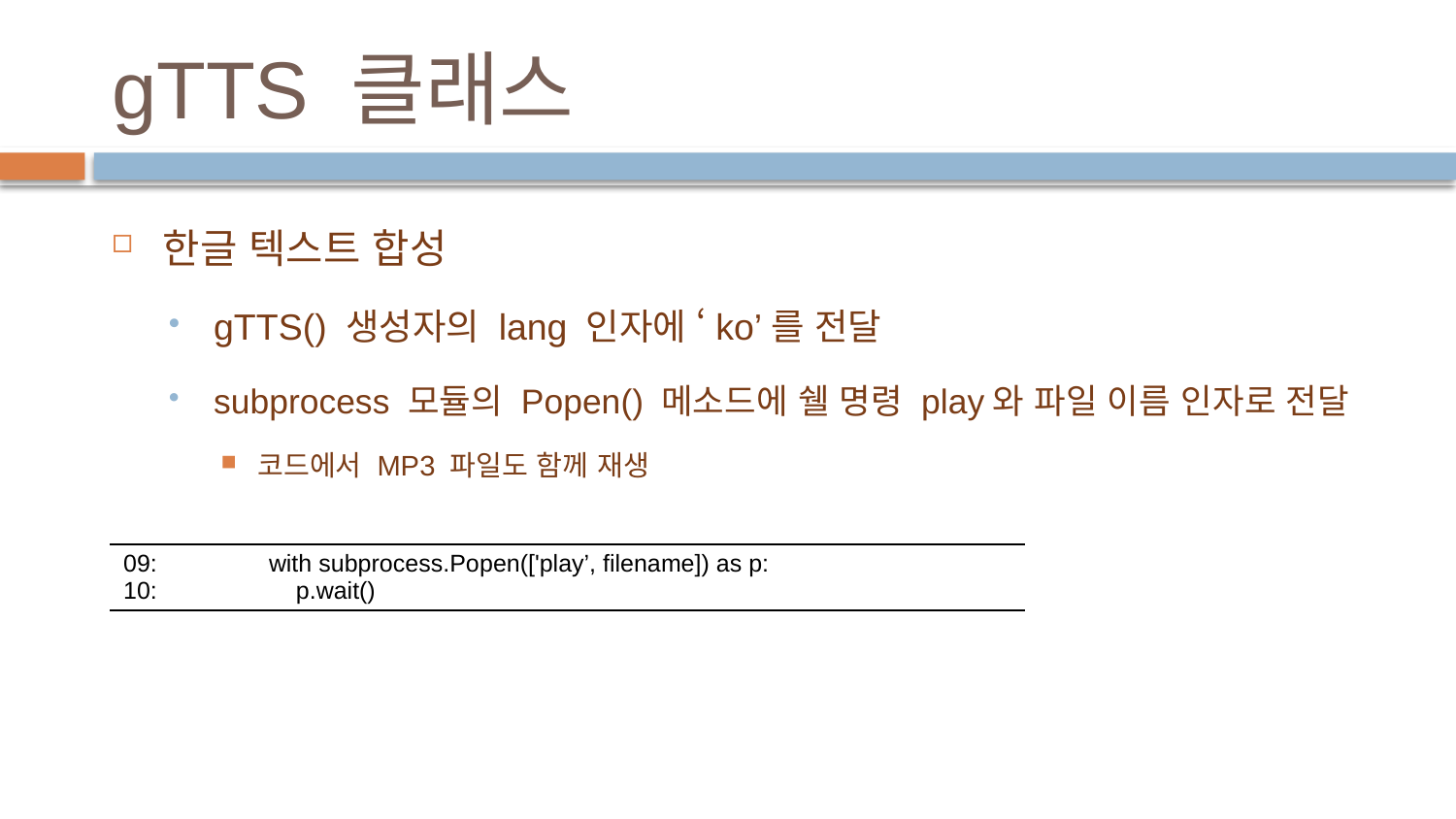

# gTTS 클래스
한글 텍스트 합성
gTTS() 생성자의 lang 인자에 ‘ko’를 전달
subprocess 모듈의 Popen() 메소드에 쉘 명령 play와 파일 이름 인자로 전달
코드에서 MP3 파일도 함께 재생
| 09: with subprocess.Popen(['play’, filename]) as p: 10: p.wait() |
| --- |